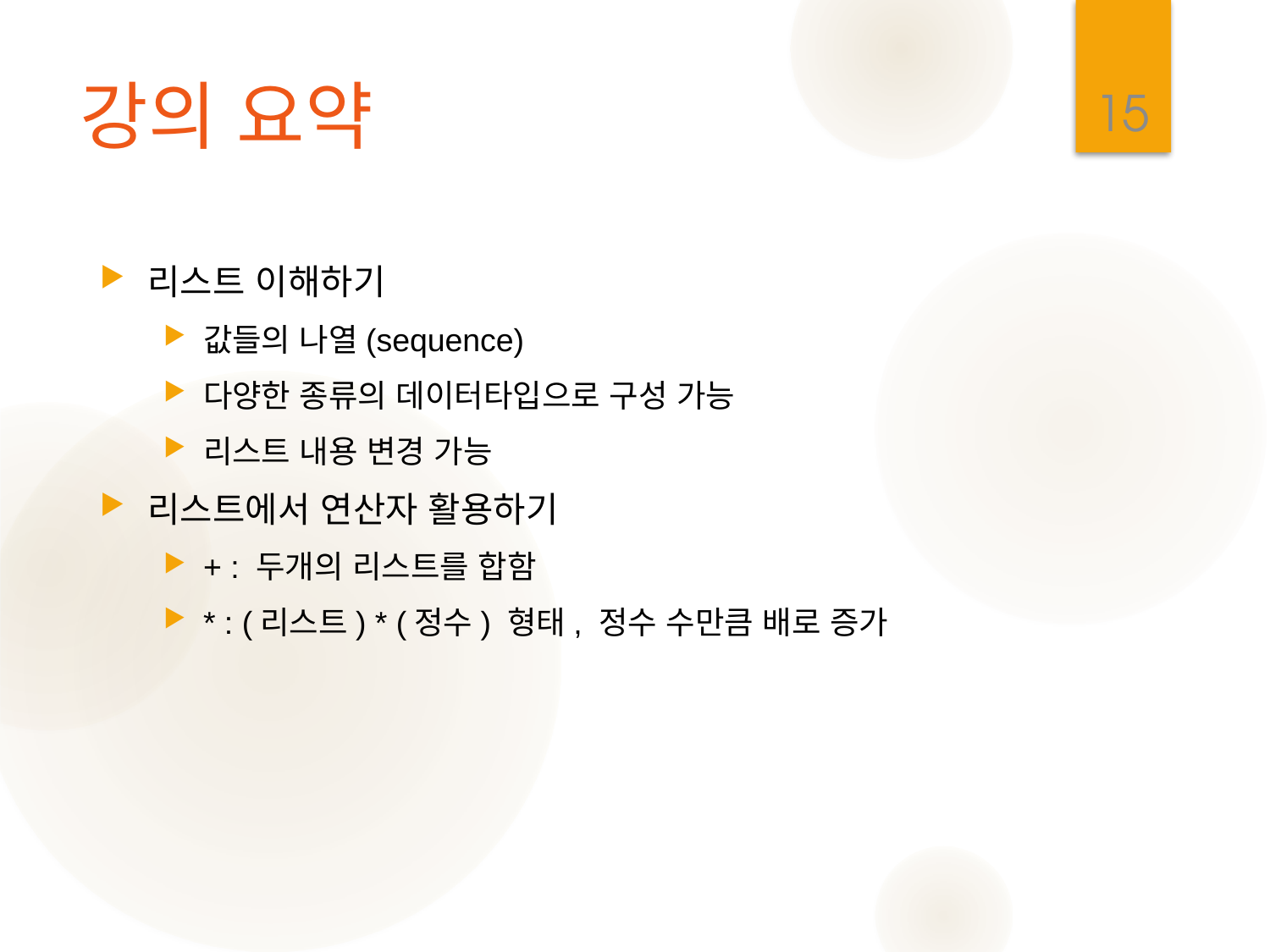

15
# 강의 요약
리스트 이해하기
값들의 나열(sequence)
다양한 종류의 데이터타입으로 구성 가능
리스트 내용 변경 가능
리스트에서 연산자 활용하기
+ : 두개의 리스트를 합함
* : (리스트) * (정수) 형태, 정수 수만큼 배로 증가